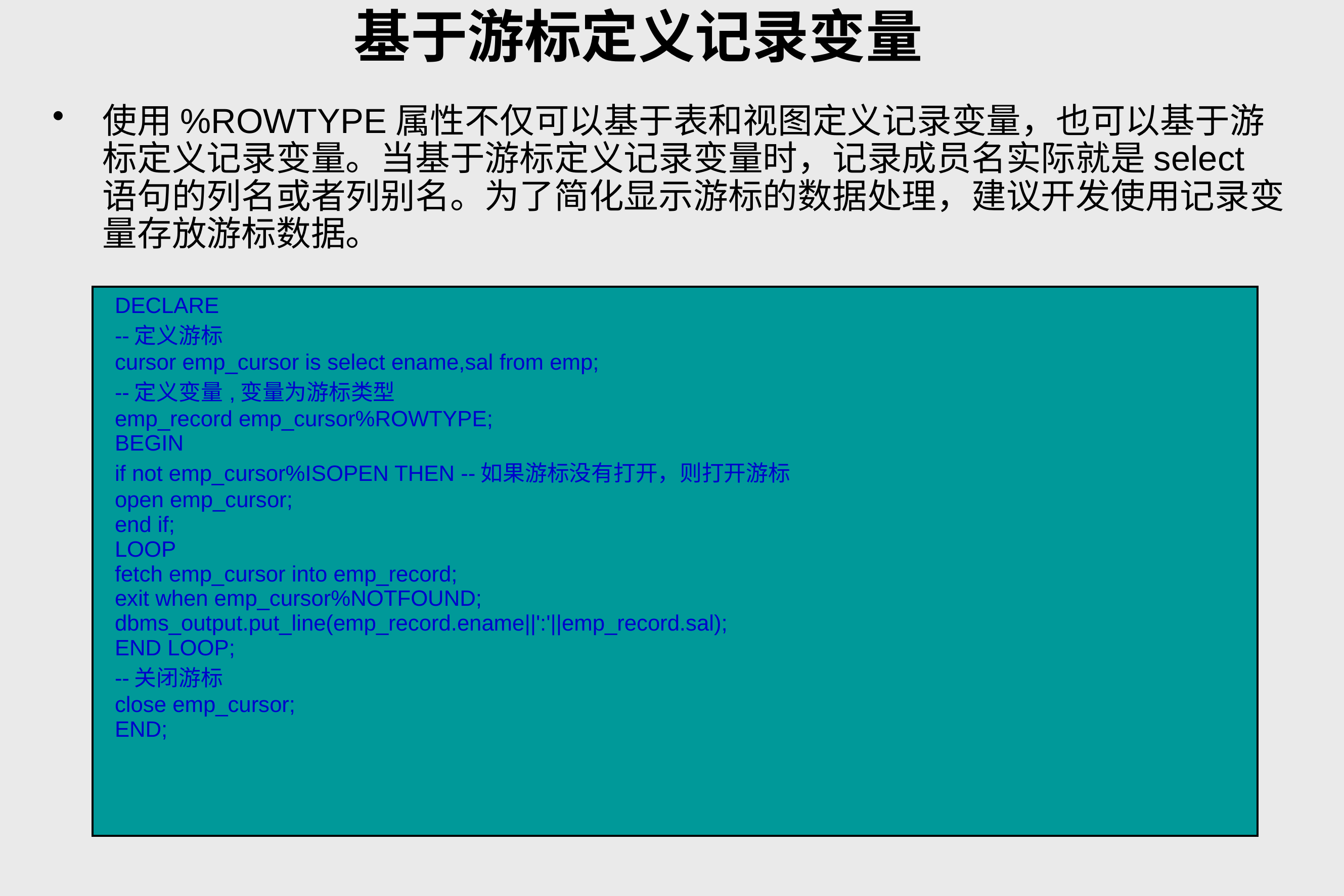

# 基于游标定义记录变量
使用%ROWTYPE属性不仅可以基于表和视图定义记录变量，也可以基于游标定义记录变量。当基于游标定义记录变量时，记录成员名实际就是select 语句的列名或者列别名。为了简化显示游标的数据处理，建议开发使用记录变量存放游标数据。
| DECLARE --定义游标 cursor emp\_cursor is select ename,sal from emp; --定义变量,变量为游标类型 emp\_record emp\_cursor%ROWTYPE; BEGIN if not emp\_cursor%ISOPEN THEN --如果游标没有打开，则打开游标 open emp\_cursor; end if; LOOP fetch emp\_cursor into emp\_record; exit when emp\_cursor%NOTFOUND; dbms\_output.put\_line(emp\_record.ename||':'||emp\_record.sal); END LOOP; --关闭游标 close emp\_cursor; END; |
| --- |